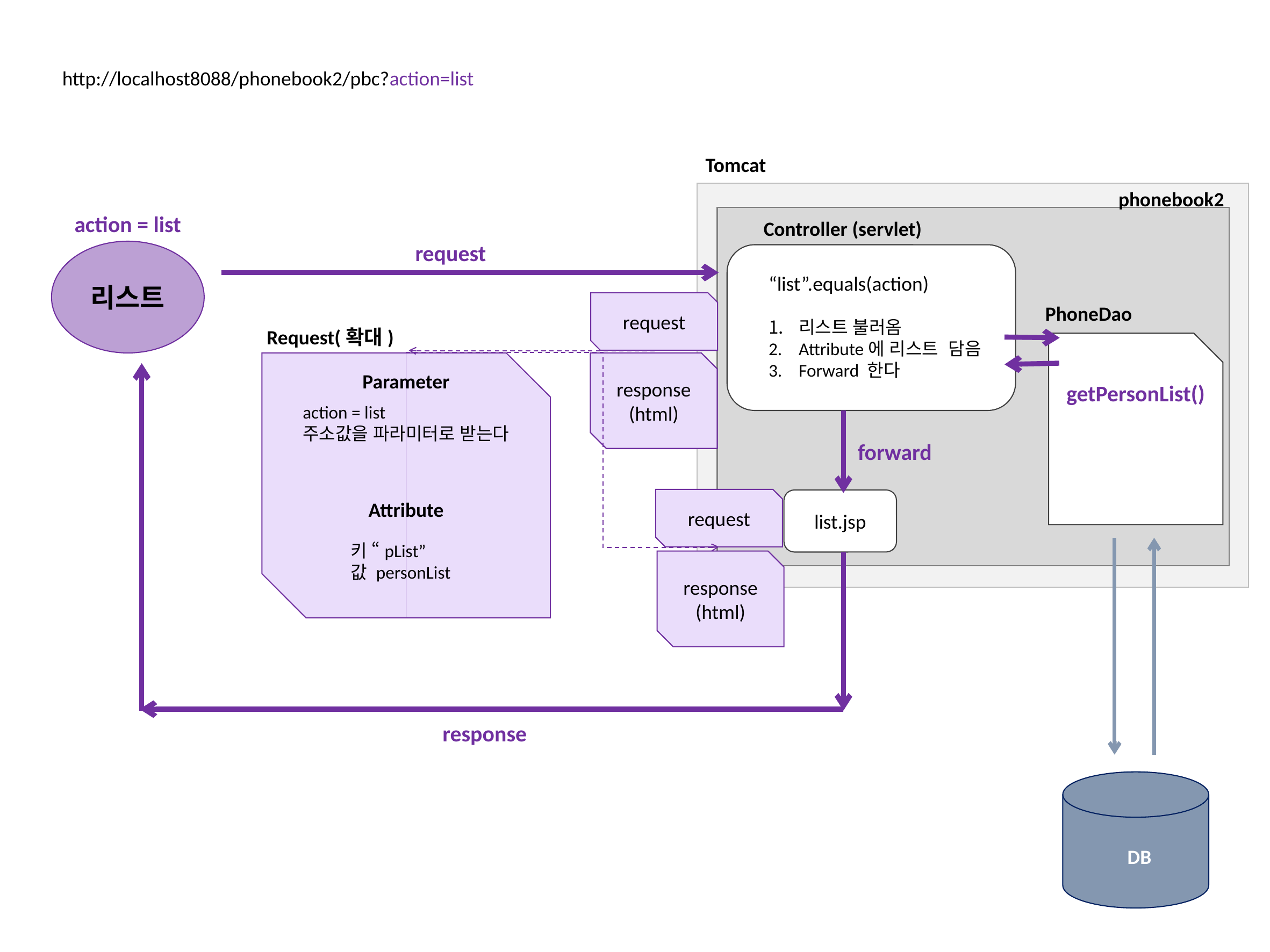

http://localhost8088/phonebook2/pbc?action=list
Tomcat
phonebook2

action = list

Controller (servlet)
request
리스트

“list”.equals(action)

리스트 불러옴
Attribute에 리스트  담음
Forward 한다
request
PhoneDao
Request(확대)

response
(html)
Parameter
getPersonList()
action = list
주소값을 파라미터로 받는다
forward
request
list.jsp
Attribute
키 “pList”
값 personList
response
(html)
response

DB